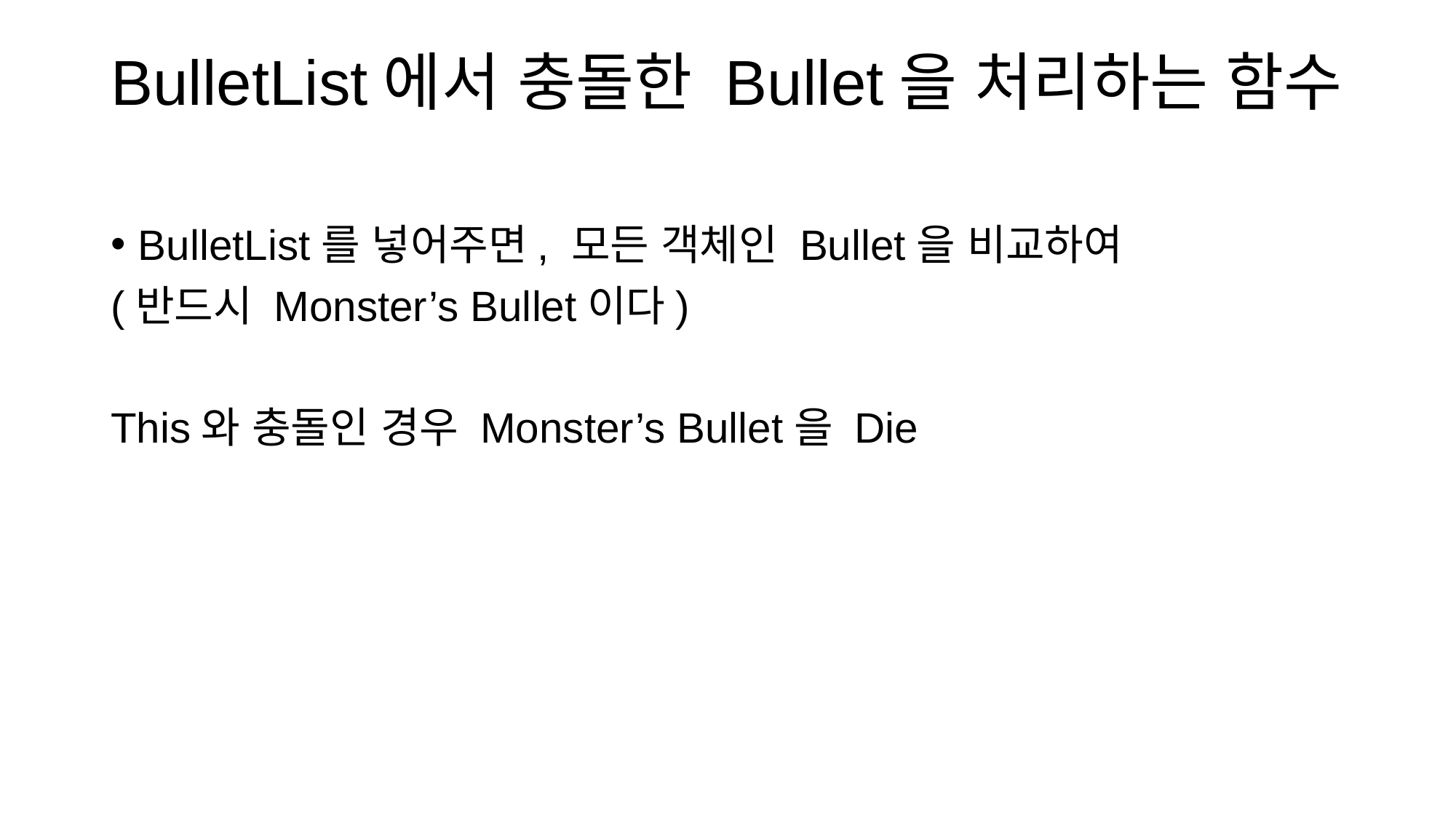

# BulletList에서 충돌한 Bullet을 처리하는 함수
BulletList를 넣어주면, 모든 객체인 Bullet을 비교하여
(반드시 Monster’s Bullet이다)

This와 충돌인 경우 Monster’s Bullet을 Die